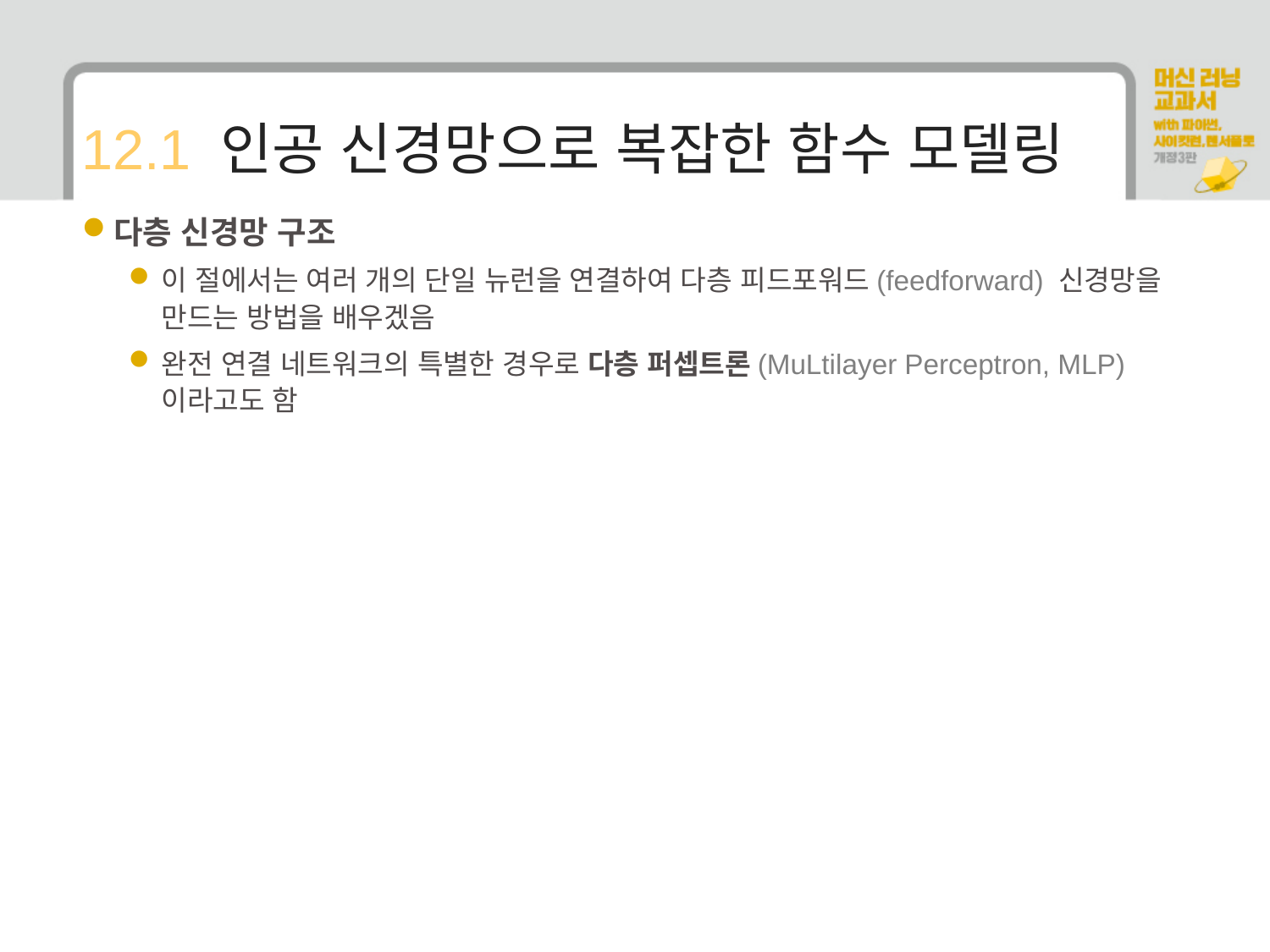

# 12.1 인공 신경망으로 복잡한 함수 모델링
다층 신경망 구조
이 절에서는 여러 개의 단일 뉴런을 연결하여 다층 피드포워드(feedforward) 신경망을 만드는 방법을 배우겠음
완전 연결 네트워크의 특별한 경우로 다층 퍼셉트론(MuLtilayer Perceptron, MLP)이라고도 함